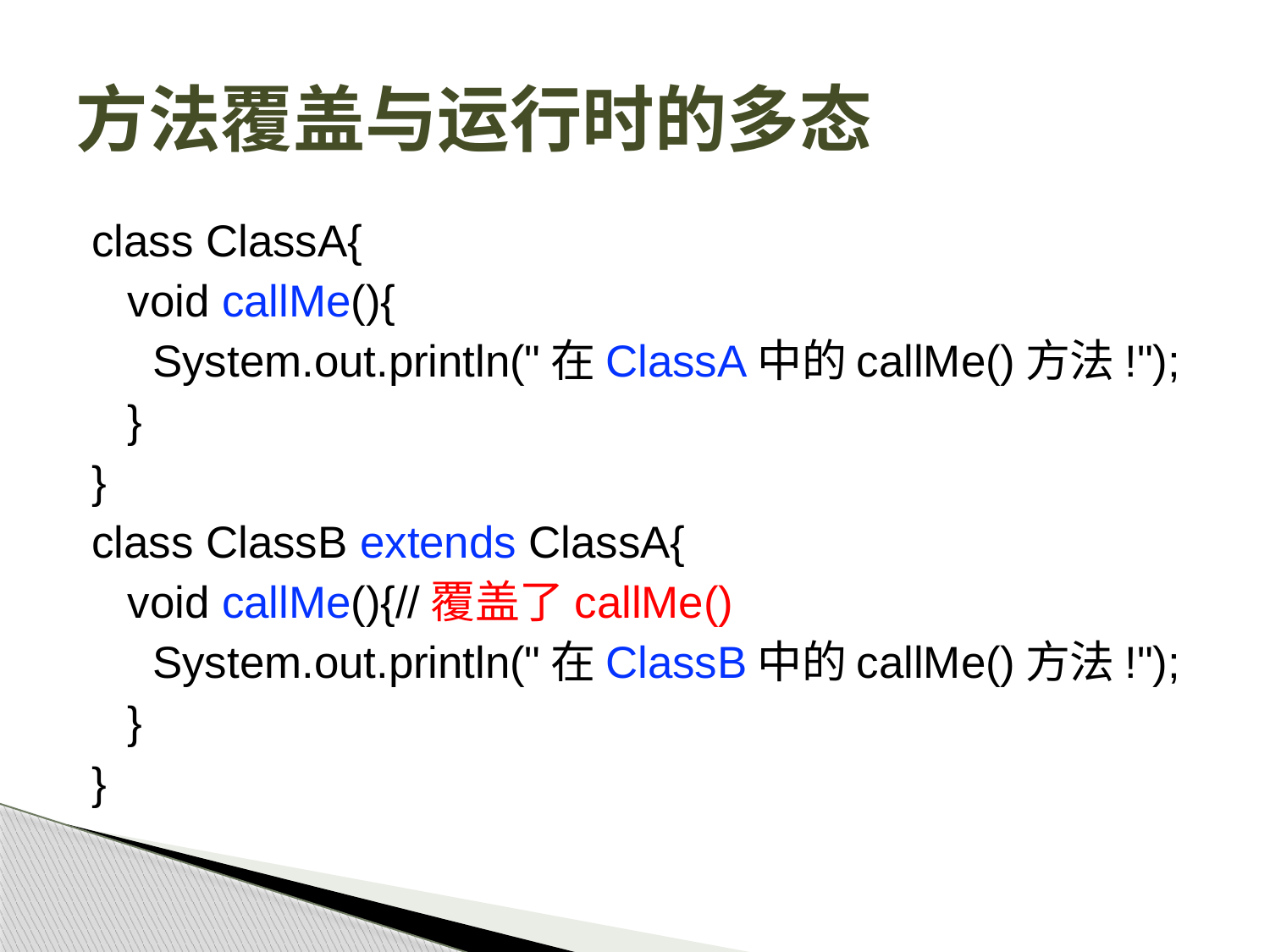

# 方法覆盖与运行时的多态
class ClassA{
	void callMe(){
	  System.out.println("在ClassA中的callMe()方法!");
	}
}
class ClassB extends ClassA{
	void callMe(){//覆盖了callMe()
	  System.out.println("在ClassB中的callMe()方法!");
	}
}